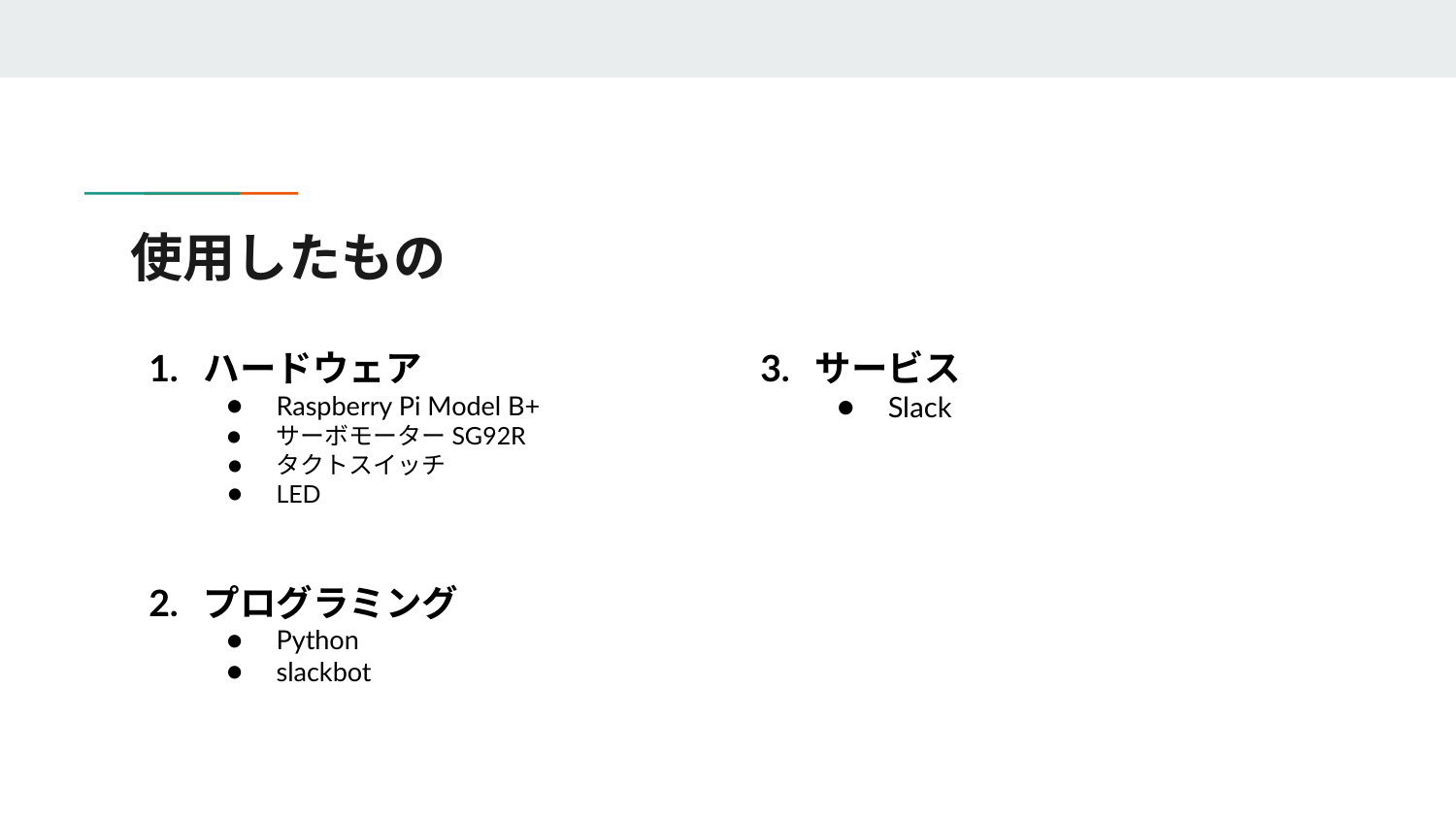

# 使用したもの
ハードウェア
Raspberry Pi Model B+
サーボモーターSG92R
タクトスイッチ
LED

プログラミング
Python
slackbot
サービス
Slack